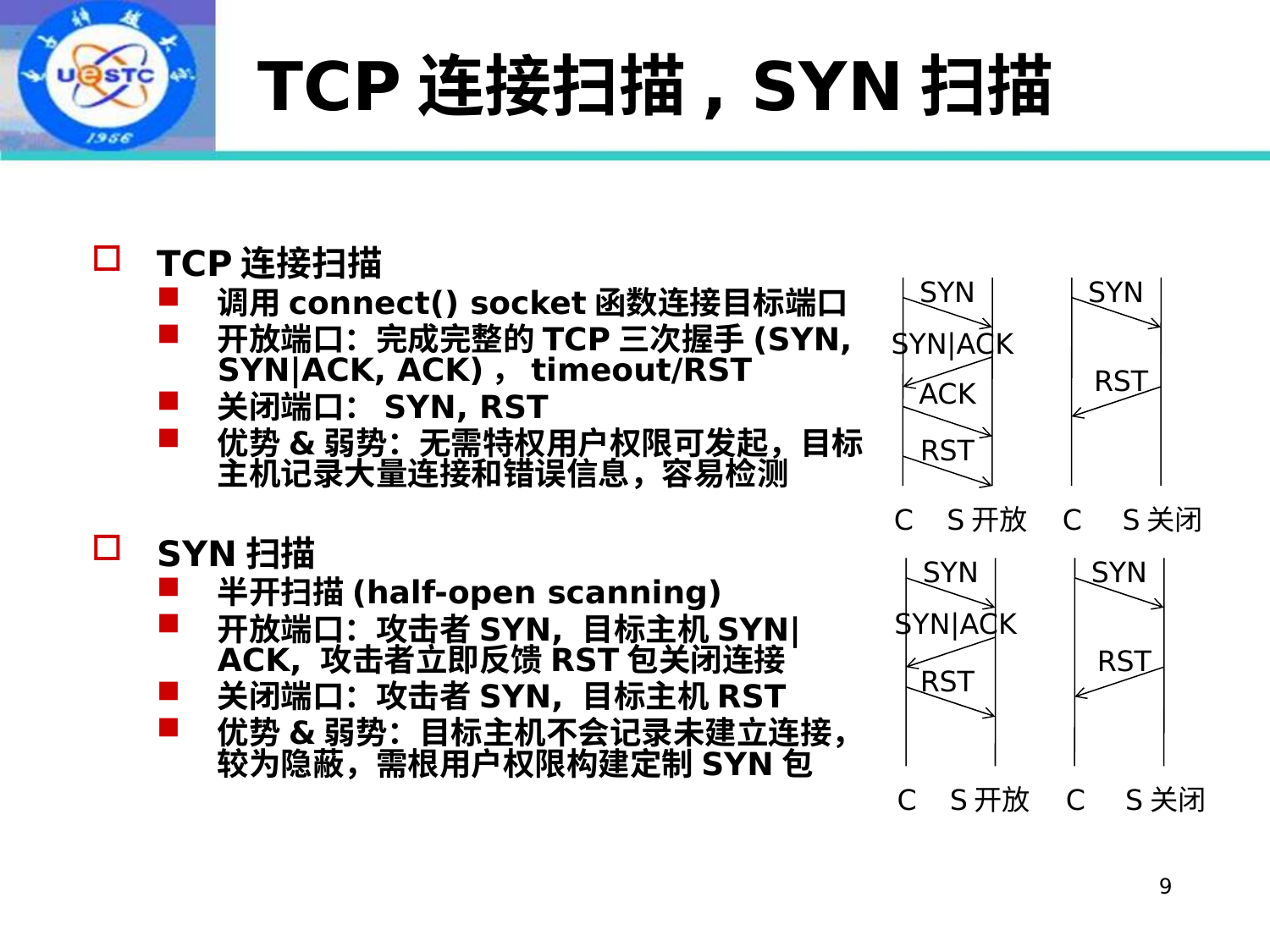

# TCP连接扫描, SYN扫描
TCP连接扫描
调用connect() socket函数连接目标端口
开放端口：完成完整的TCP三次握手(SYN, SYN|ACK, ACK)，timeout/RST
关闭端口：SYN, RST
优势&弱势：无需特权用户权限可发起，目标主机记录大量连接和错误信息，容易检测

SYN扫描
半开扫描(half-open scanning)
开放端口：攻击者SYN, 目标主机SYN|ACK, 攻击者立即反馈RST包关闭连接
关闭端口：攻击者SYN, 目标主机RST
优势&弱势：目标主机不会记录未建立连接，较为隐蔽，需根用户权限构建定制SYN包
SYN
SYN
SYN|ACK
RST
ACK
RST
C
S开放
C
S关闭
SYN
SYN
SYN|ACK
RST
RST
C
S开放
C
S关闭
9